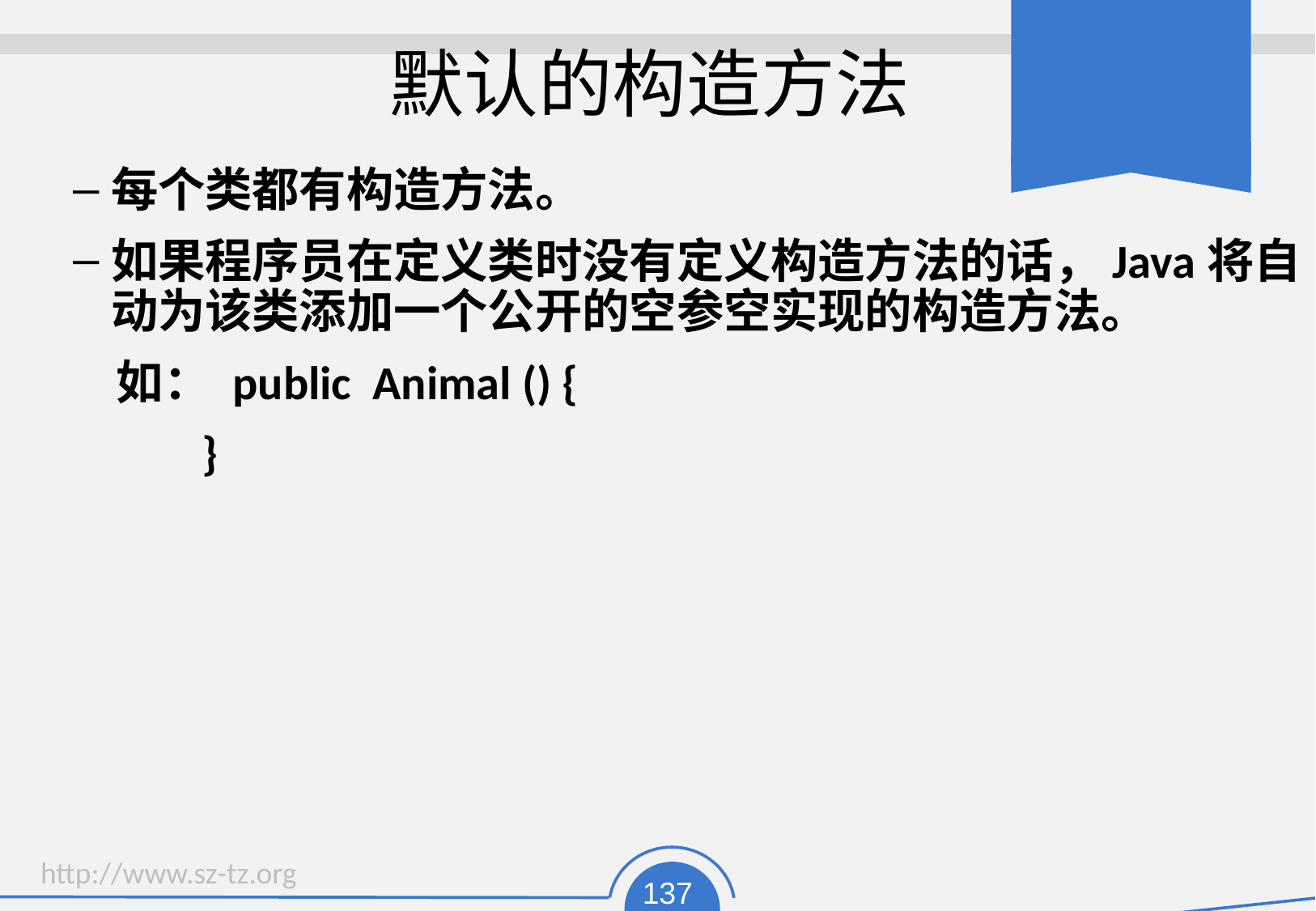

# 默认的构造方法
每个类都有构造方法。
如果程序员在定义类时没有定义构造方法的话，Java将自动为该类添加一个公开的空参空实现的构造方法。
   如： public  Animal () {
            }